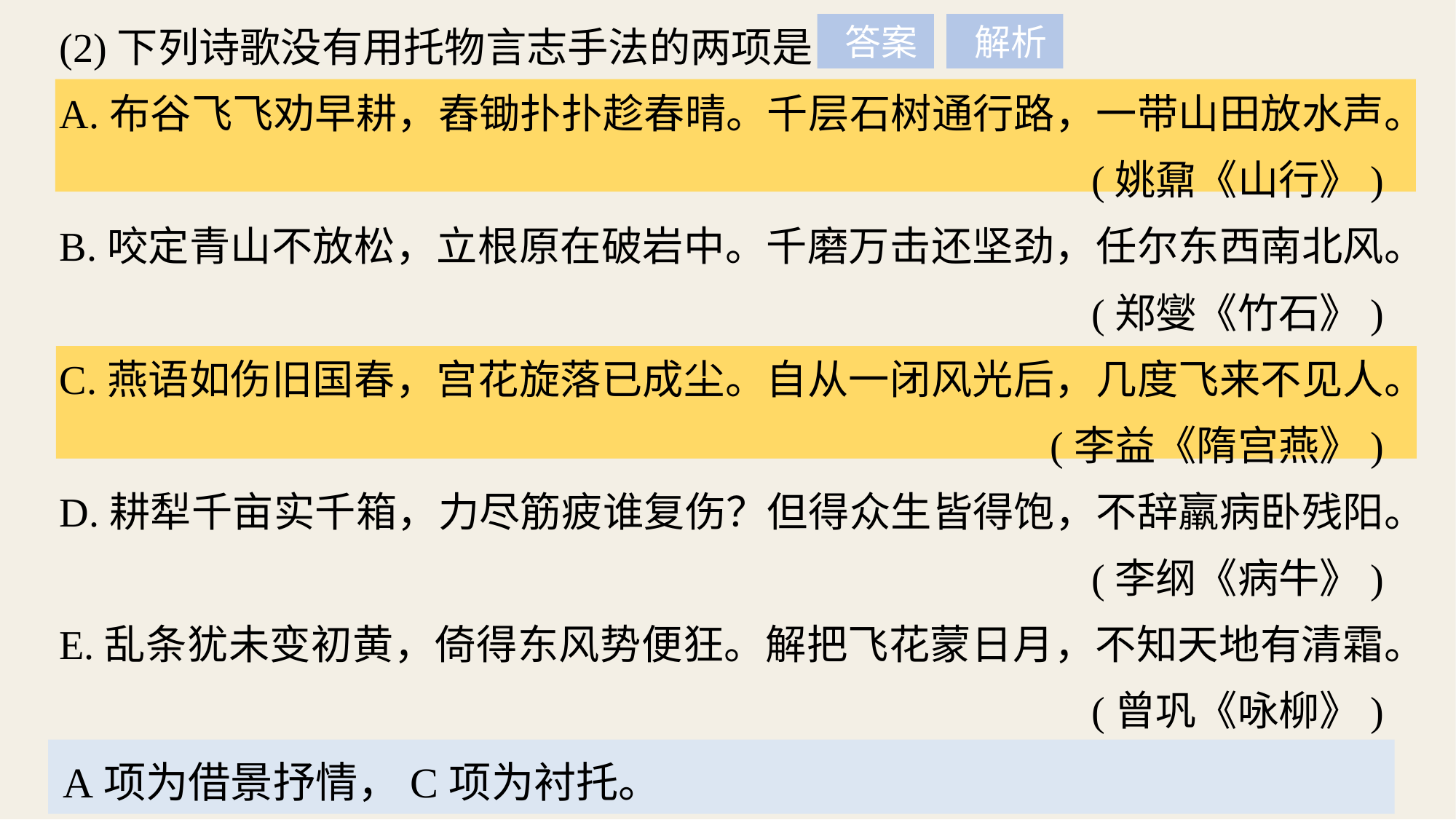

(2)下列诗歌没有用托物言志手法的两项是
A.布谷飞飞劝早耕，舂锄扑扑趁春晴。千层石树通行路，一带山田放水声。
(姚鼐《山行》)
B.咬定青山不放松，立根原在破岩中。千磨万击还坚劲，任尔东西南北风。
(郑燮《竹石》)
C.燕语如伤旧国春，宫花旋落已成尘。自从一闭风光后，几度飞来不见人。
(李益《隋宫燕》)
D.耕犁千亩实千箱，力尽筋疲谁复伤？但得众生皆得饱，不辞羸病卧残阳。
(李纲《病牛》)
E.乱条犹未变初黄，倚得东风势便狂。解把飞花蒙日月，不知天地有清霜。
(曾巩《咏柳》)
 答案
 解析

A项为借景抒情，C项为衬托。